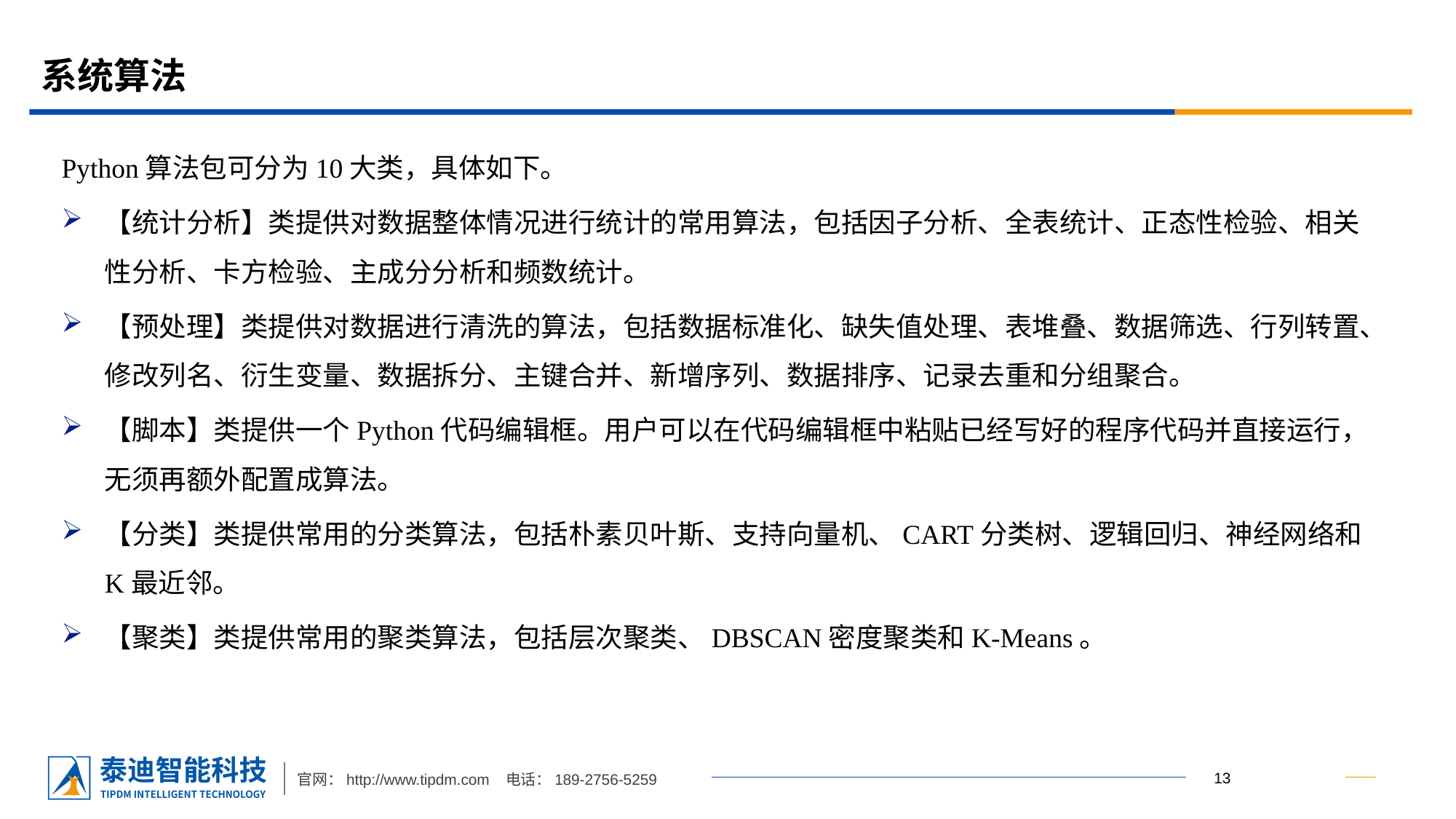

# 系统算法
Python算法包可分为10大类，具体如下。
【统计分析】类提供对数据整体情况进行统计的常用算法，包括因子分析、全表统计、正态性检验、相关性分析、卡方检验、主成分分析和频数统计。
【预处理】类提供对数据进行清洗的算法，包括数据标准化、缺失值处理、表堆叠、数据筛选、行列转置、修改列名、衍生变量、数据拆分、主键合并、新增序列、数据排序、记录去重和分组聚合。
【脚本】类提供一个Python代码编辑框。用户可以在代码编辑框中粘贴已经写好的程序代码并直接运行，无须再额外配置成算法。
【分类】类提供常用的分类算法，包括朴素贝叶斯、支持向量机、CART分类树、逻辑回归、神经网络和K最近邻。
【聚类】类提供常用的聚类算法，包括层次聚类、DBSCAN密度聚类和K-Means。